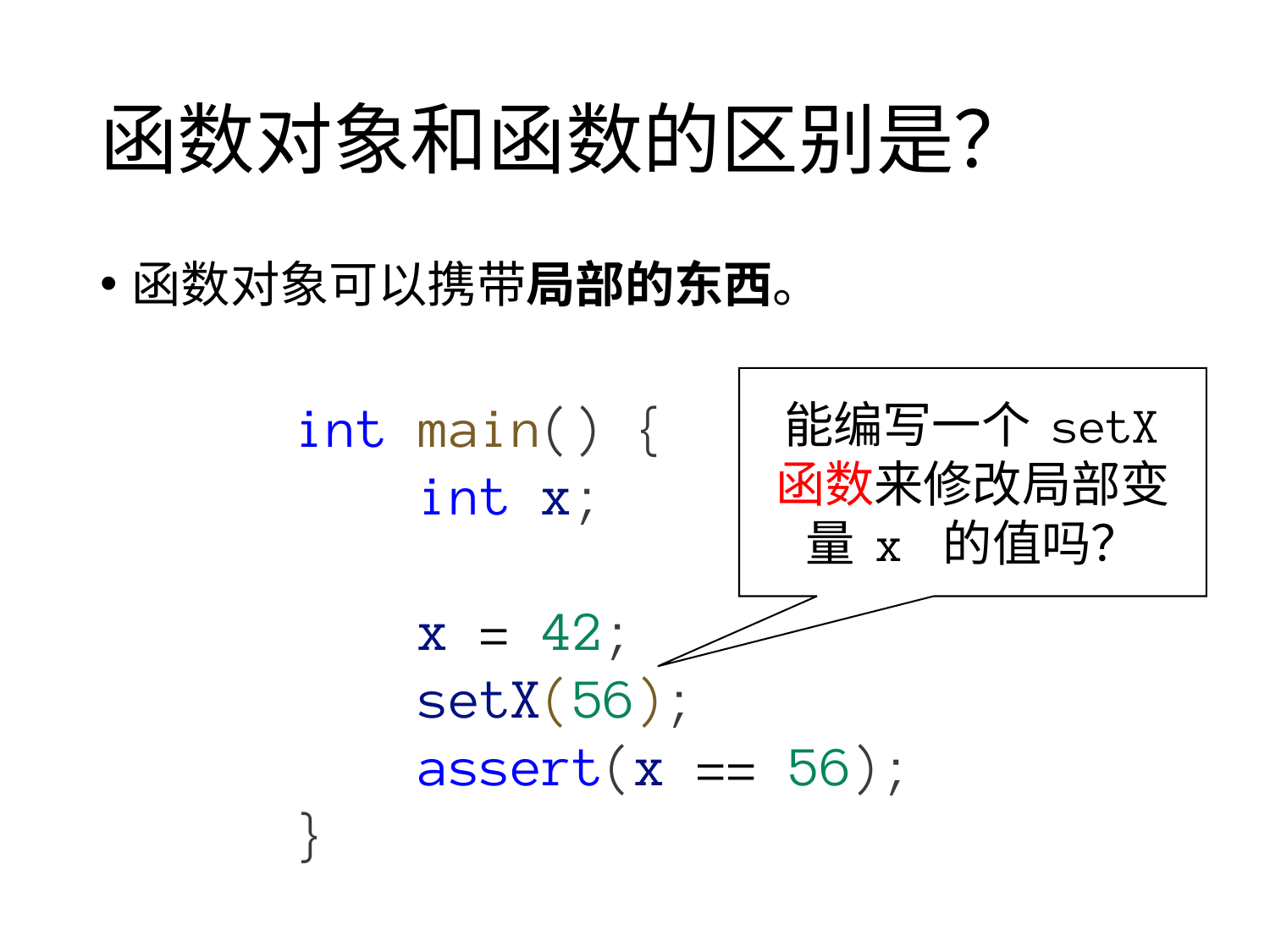

# 函数对象和函数的区别是？
函数对象可以携带局部的东西。
能编写一个 setX 函数来修改局部变量 x 的值吗？
int main() {
    int x;
    x = 42;
    setX(56);
    assert(x == 56);
}